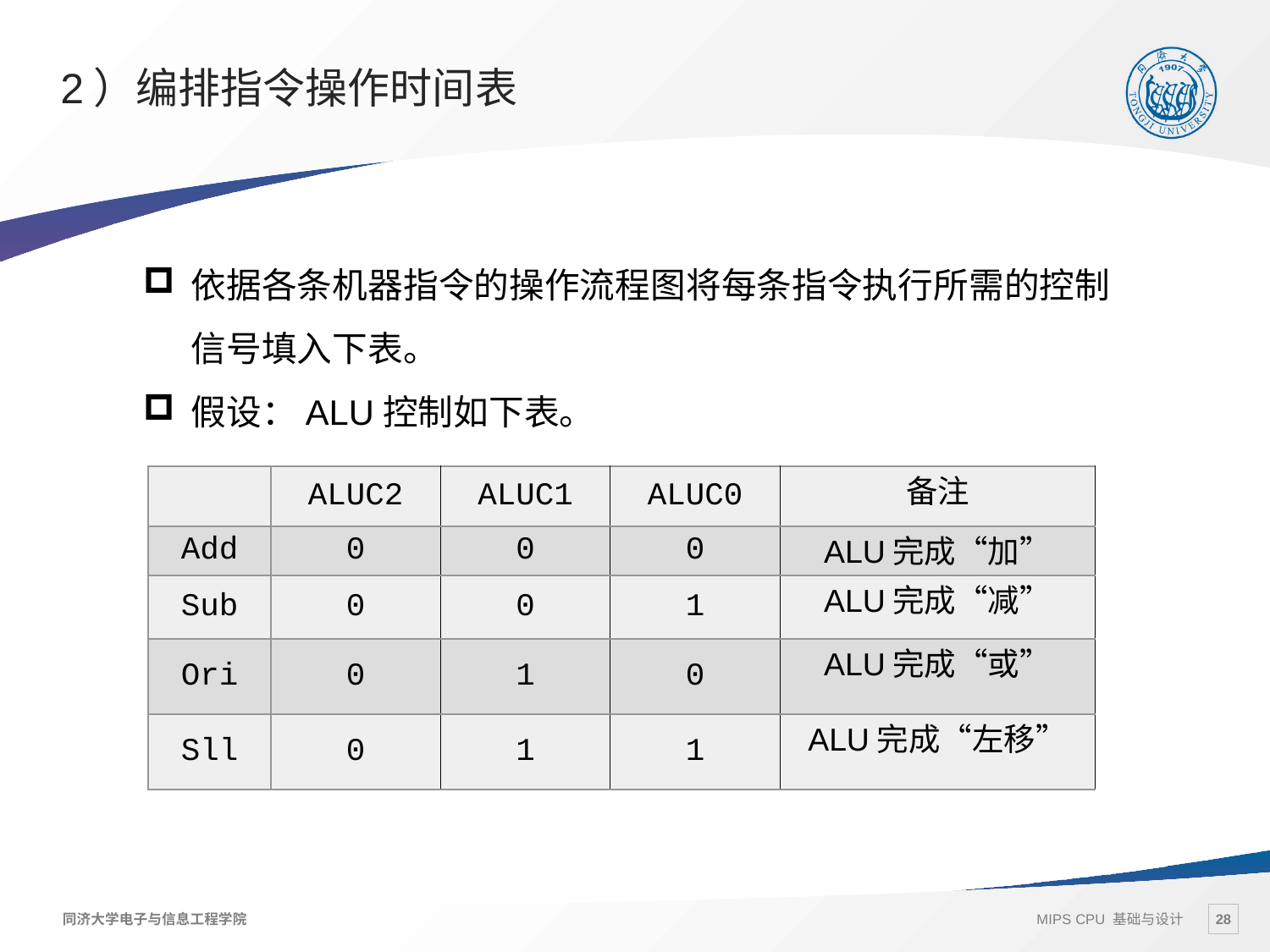

# 2）编排指令操作时间表
依据各条机器指令的操作流程图将每条指令执行所需的控制信号填入下表。
假设：ALU控制如下表。
|  | ALUC2 | ALUC1 | ALUC0 | 备注 |
| --- | --- | --- | --- | --- |
| Add | 0 | 0 | 0 | ALU完成“加” |
| Sub | 0 | 0 | 1 | ALU完成“减” |
| Ori | 0 | 1 | 0 | ALU完成“或” |
| Sll | 0 | 1 | 1 | ALU完成“左移” |